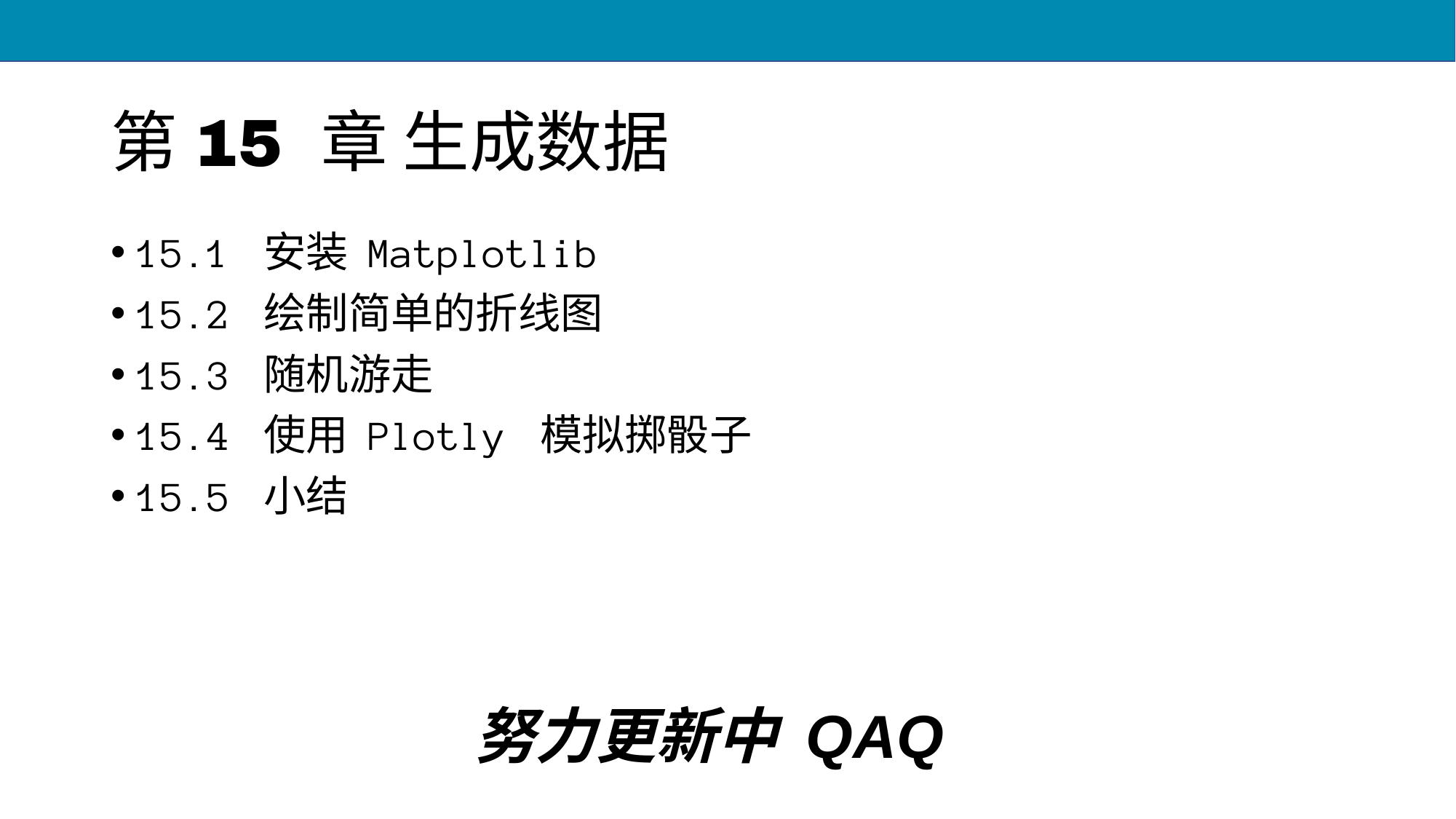

# 第15 章 生成数据
15.1 安装 Matplotlib
15.2 绘制简单的折线图
15.3 随机游走
15.4 使用 Plotly 模拟掷骰子
15.5 小结
努力更新中 QAQ